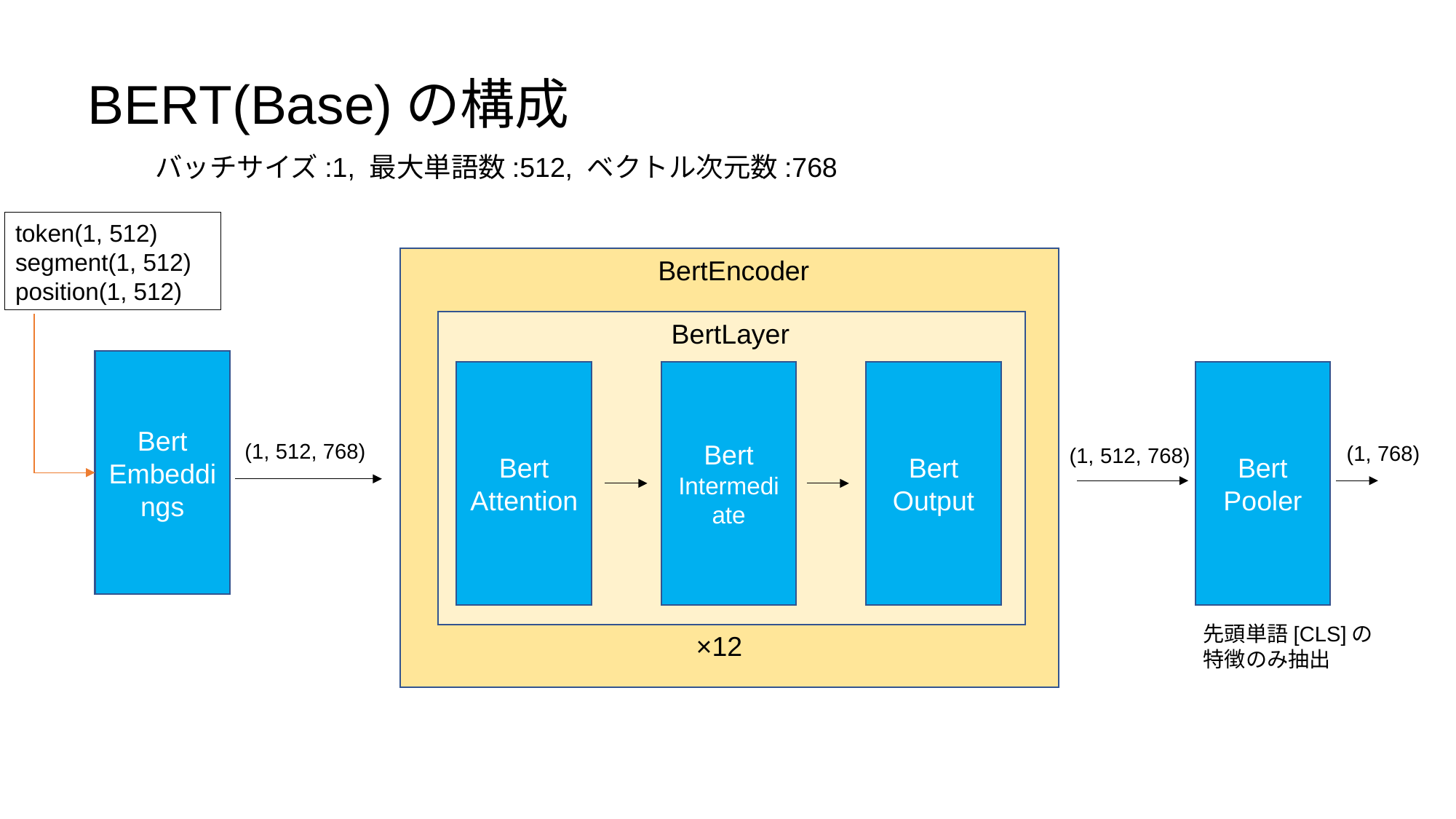

# BERT(Base)の構成
バッチサイズ:1, 最大単語数:512, ベクトル次元数:768
token(1, 512)
segment(1, 512)
position(1, 512)

BertEncoder
BertLayer

Bert
Embeddings
Bert
Attention
Bert
Intermediate
Bert
Output
Bert
Pooler
(1, 512, 768)
(1, 768)
(1, 512, 768)
先頭単語[CLS]の
特徴のみ抽出
×12